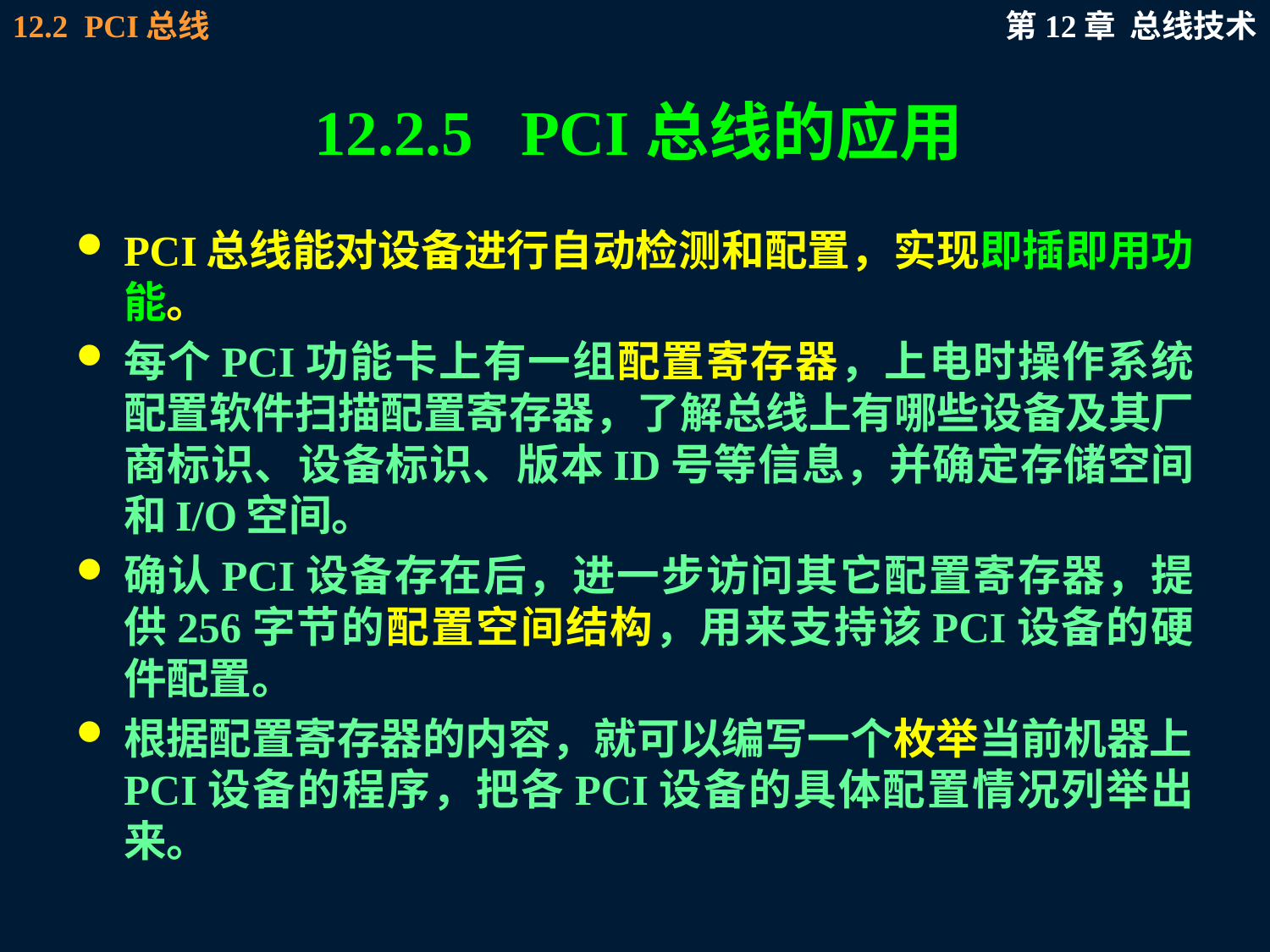

# 12.2.5   PCI总线的应用
PCI总线能对设备进行自动检测和配置，实现即插即用功能。
每个PCI功能卡上有一组配置寄存器，上电时操作系统配置软件扫描配置寄存器，了解总线上有哪些设备及其厂商标识、设备标识、版本ID号等信息，并确定存储空间和I/O空间。
确认PCI设备存在后，进一步访问其它配置寄存器，提供256字节的配置空间结构，用来支持该PCI设备的硬件配置。
根据配置寄存器的内容，就可以编写一个枚举当前机器上PCI设备的程序，把各PCI设备的具体配置情况列举出来。